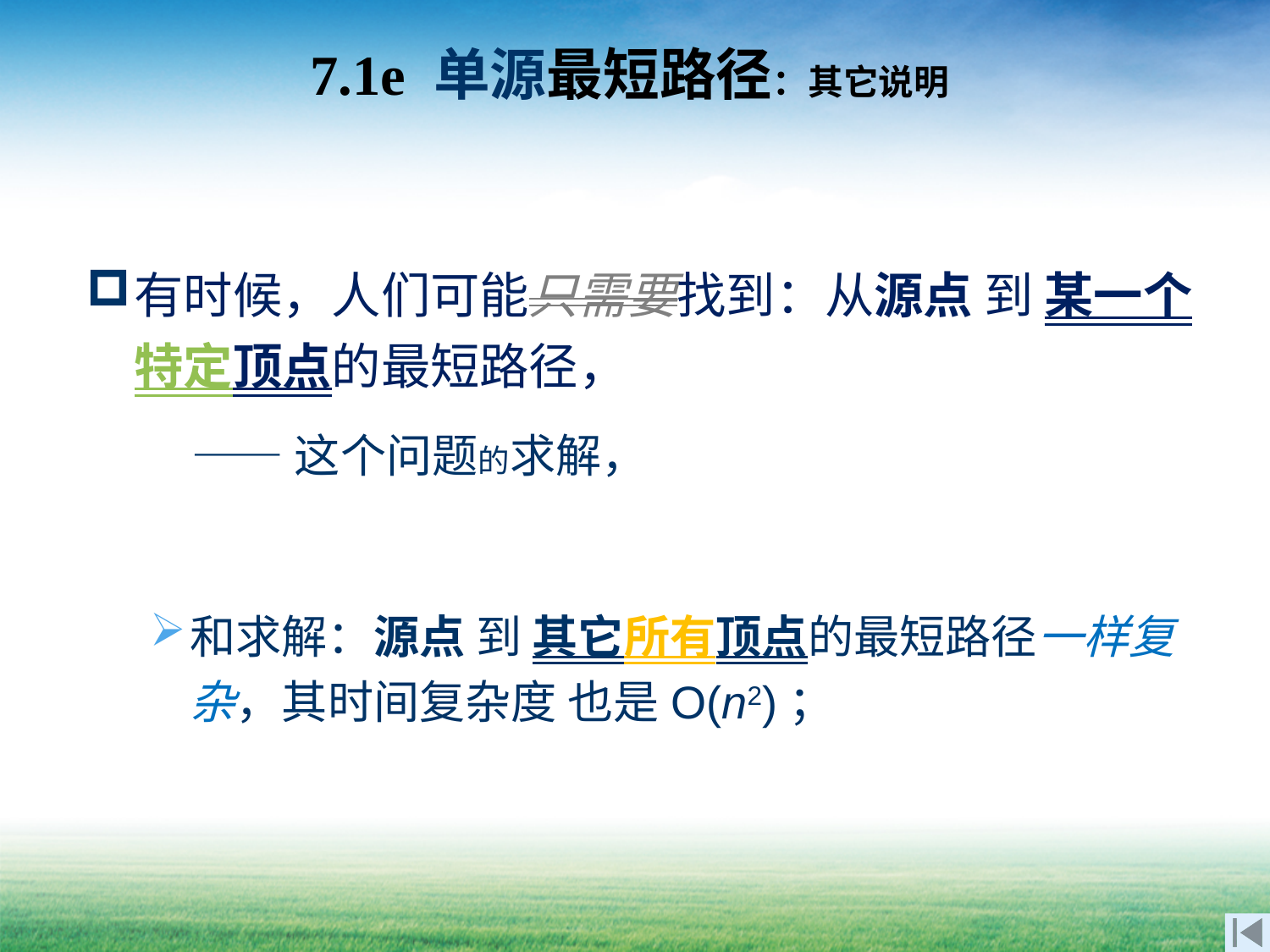

# 7.1e 单源最短路径：其它说明
有时候，人们可能只需要找到：从源点 到 某一个特定顶点的最短路径，
    ——这个问题的求解，

和求解：源点 到 其它所有顶点的最短路径一样复杂，其时间复杂度 也是O(n2)；